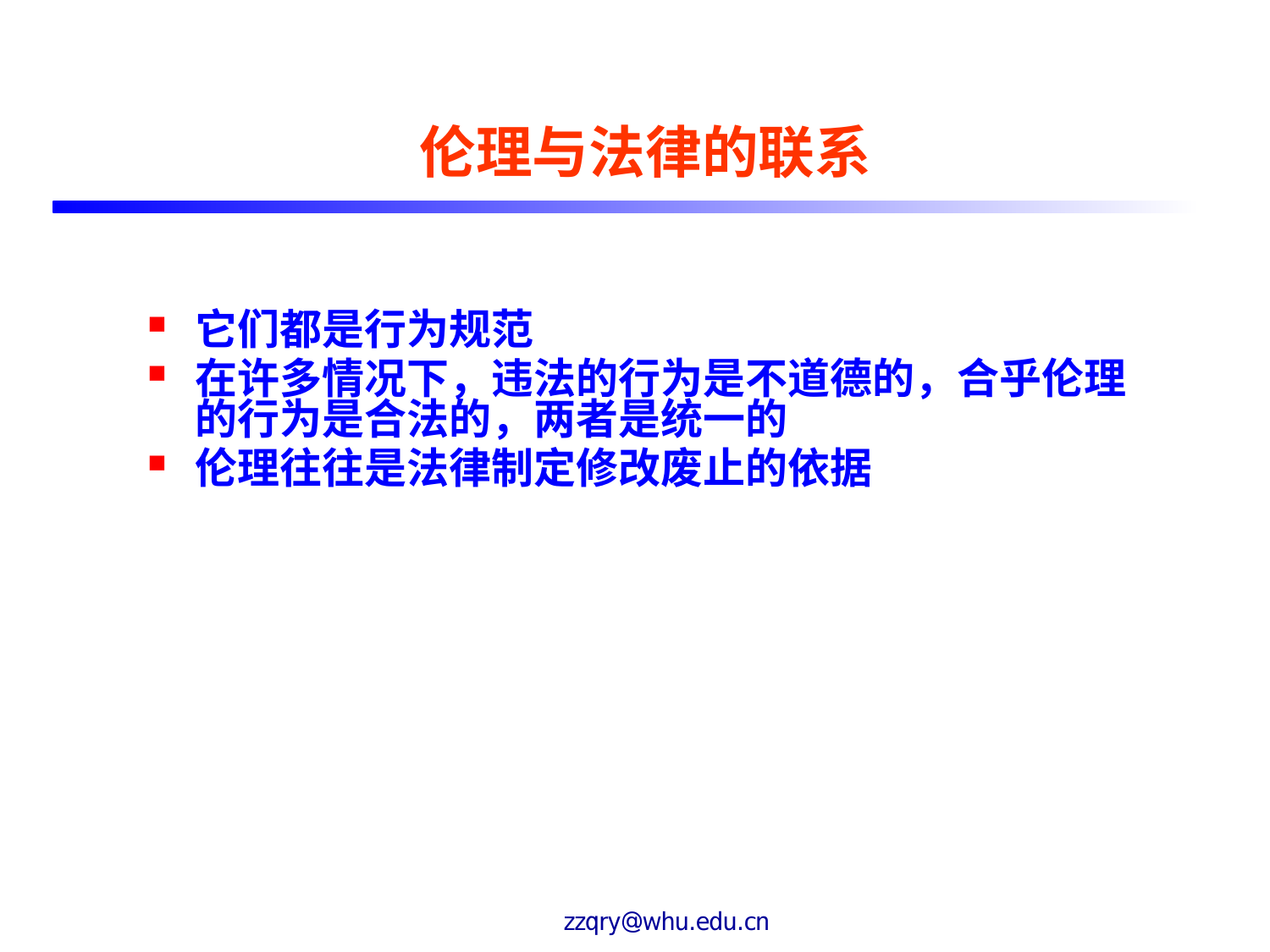

# 伦理与法律的联系
它们都是行为规范
在许多情况下，违法的行为是不道德的，合乎伦理的行为是合法的，两者是统一的
伦理往往是法律制定修改废止的依据

zzqry@whu.edu.cn
36